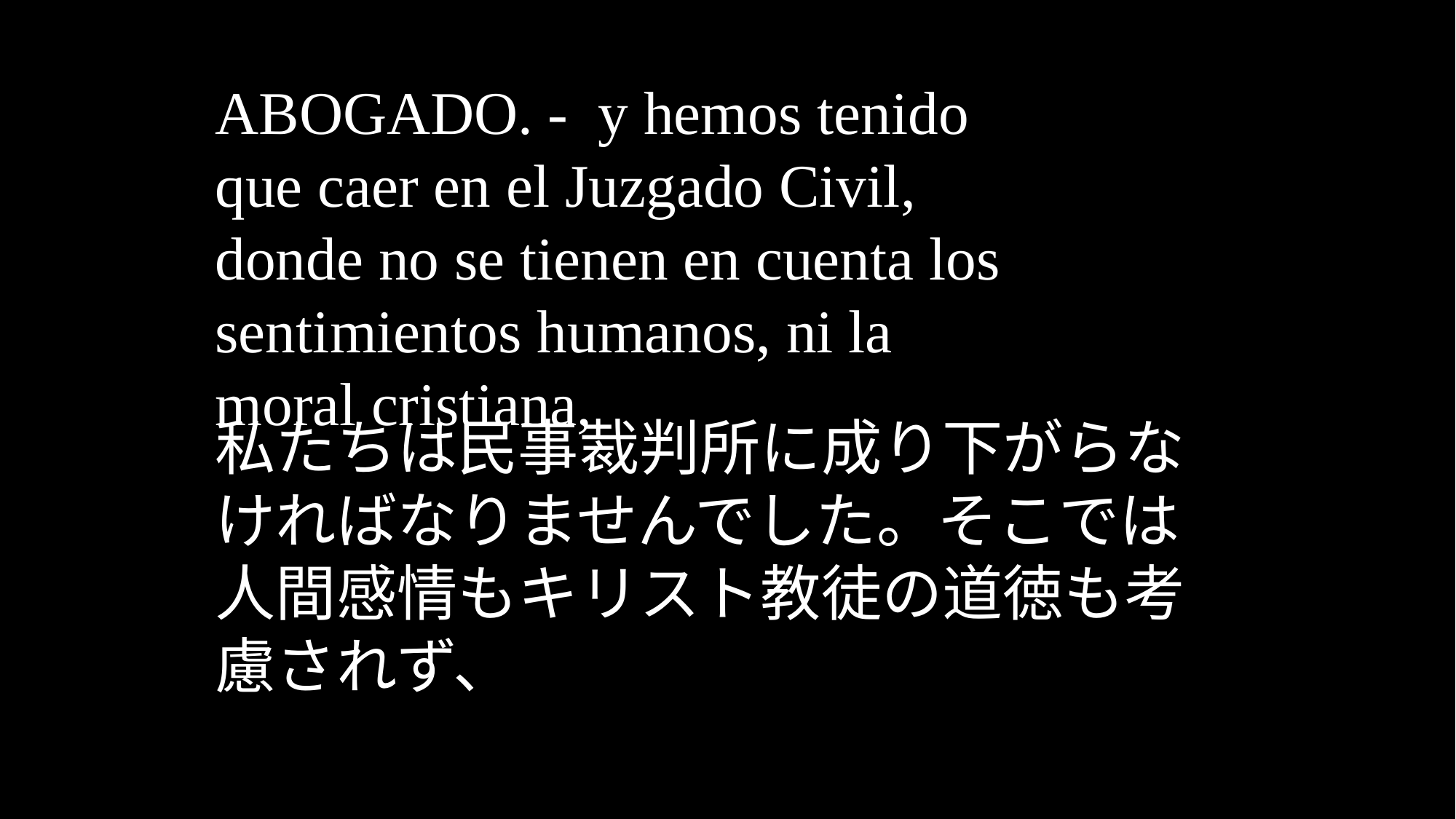

ABOGADO. -  y hemos tenido que caer en el Juzgado Civil, donde no se tienen en cuenta los sentimientos humanos, ni la moral cristiana,

私たちは民事裁判所に成り下がらなければなりませんでした。そこでは人間感情もキリスト教徒の道徳も考慮されず、